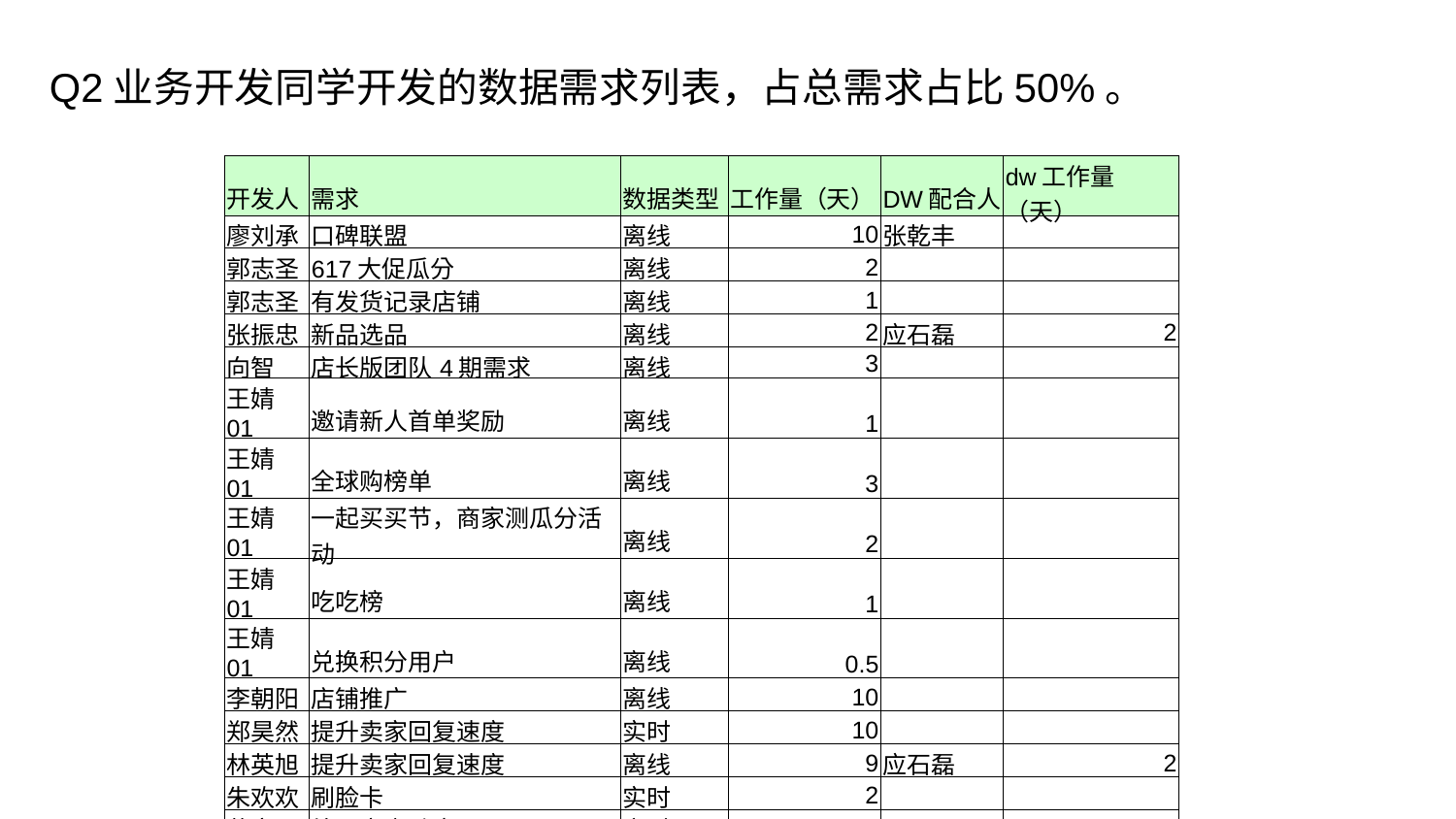

Q2业务开发同学开发的数据需求列表，占总需求占比50%。
| 开发人 | 需求 | 数据类型 | 工作量（天） | DW配合人 | dw工作量（天） |
| --- | --- | --- | --- | --- | --- |
| 廖刘承 | 口碑联盟 | 离线 | 10 | 张乾丰 |  |
| 郭志圣 | 617大促瓜分 | 离线 | 2 |  |  |
| 郭志圣 | 有发货记录店铺 | 离线 | 1 |  |  |
| 张振忠 | 新品选品 | 离线 | 2 | 应石磊 | 2 |
| 向智 | 店长版团队4期需求 | 离线 | 3 |  |  |
| 王婧01 | 邀请新人首单奖励 | 离线 | 1 |  |  |
| 王婧01 | 全球购榜单 | 离线 | 3 |  |  |
| 王婧01 | 一起买买节，商家测瓜分活动 | 离线 | 2 |  |  |
| 王婧01 | 吃吃榜 | 离线 | 1 |  |  |
| 王婧01 | 兑换积分用户 | 离线 | 0.5 |  |  |
| 李朝阳 | 店铺推广 | 离线 | 10 |  |  |
| 郑昊然 | 提升卖家回复速度 | 实时 | 10 |  |  |
| 林英旭 | 提升卖家回复速度 | 离线 | 9 | 应石磊 | 2 |
| 朱欢欢 | 刷脸卡 | 实时 | 2 |  |  |
| 蒋富强 | 处理客户动态 | 实时 | 7 |  |  |
| 吕松 | 短视频报表 | 离线 | 5 |  |  |
| 王彦杰 | 运费险 | 离线 |  | 李其卫 |  |